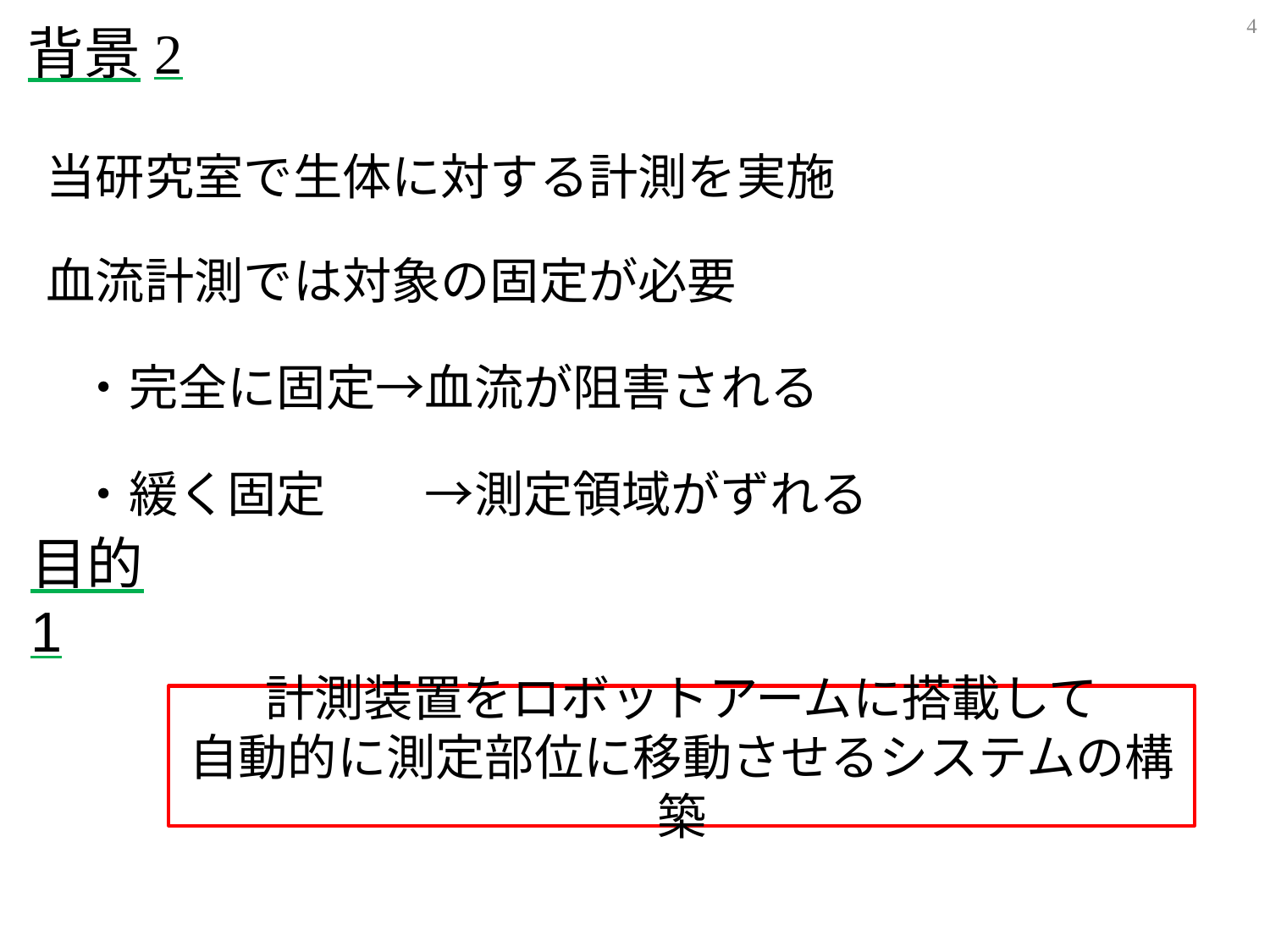

4
# 背景2
  当研究室で生体に対する計測を実施

  血流計測では対象の固定が必要
     ・完全に固定→血流が阻害される
     ・緩く固定　　→測定領域がずれる
目的1
計測装置をロボットアームに搭載して
自動的に測定部位に移動させるシステムの構築